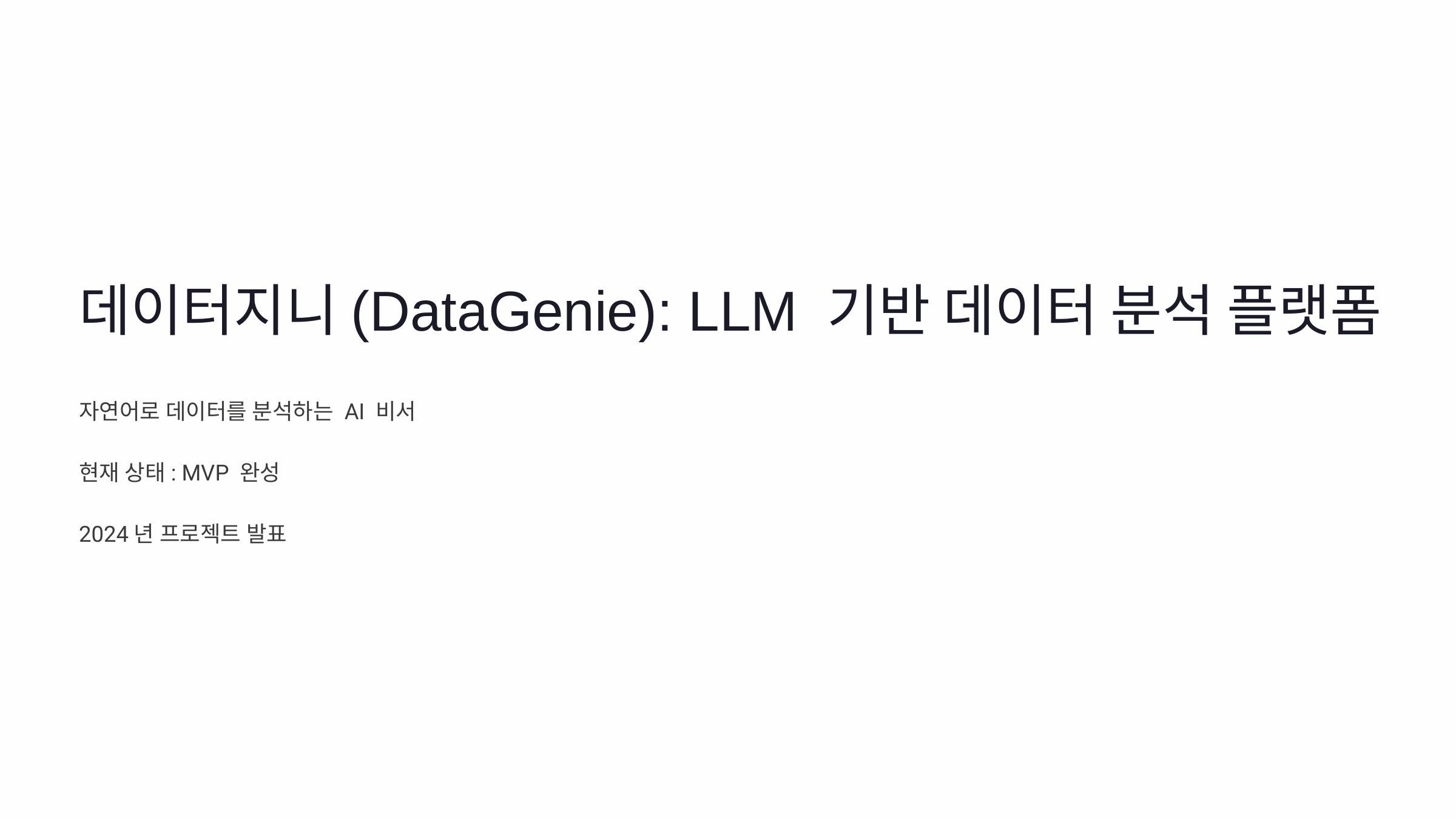

데이터지니(DataGenie): LLM 기반 데이터 분석 플랫폼
자연어로 데이터를 분석하는 AI 비서
현재 상태: MVP 완성
2024년 프로젝트 발표